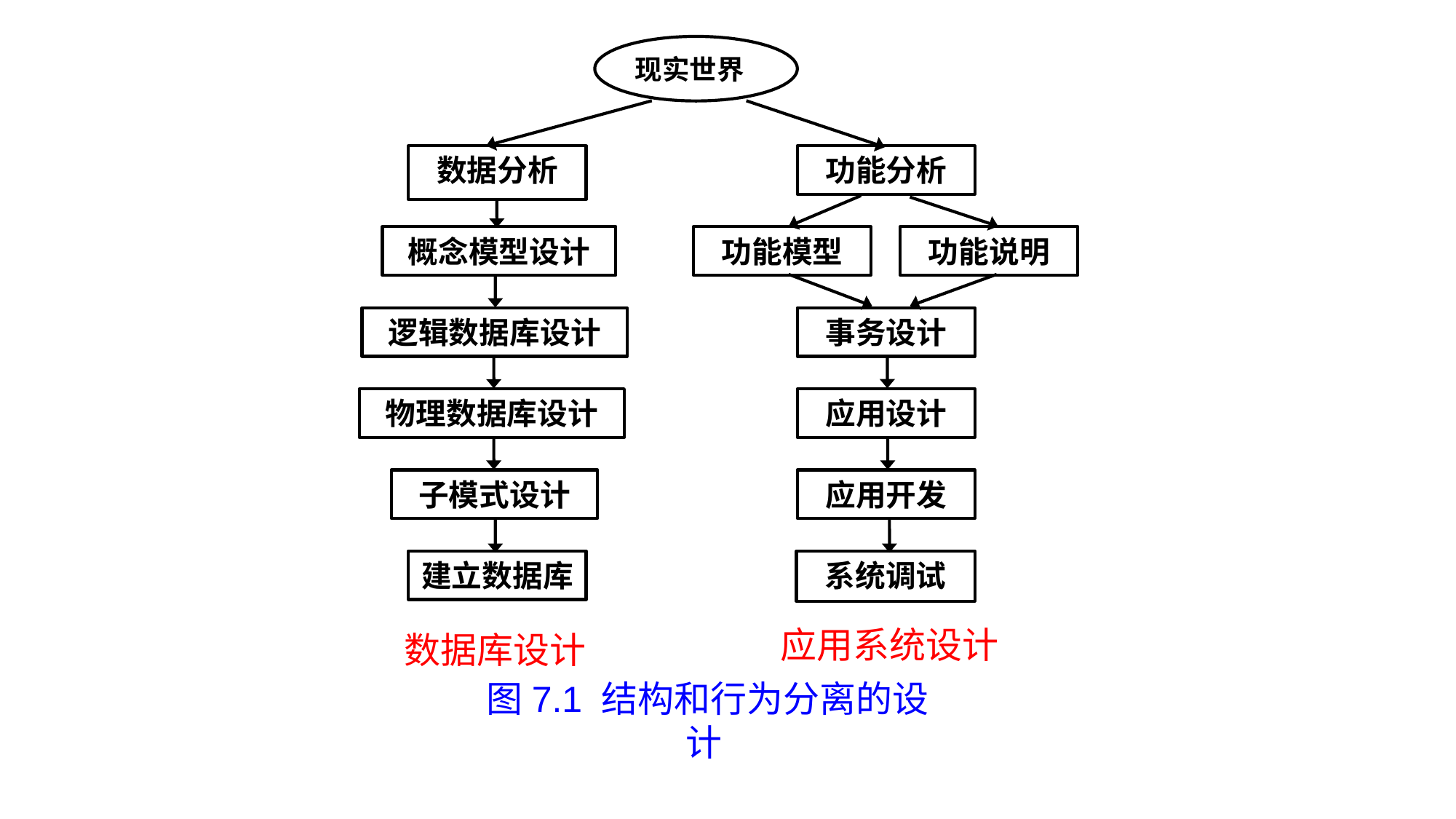

现实世界

数据分析
功能分析

概念模型设计
功能模型
功能说明

逻辑数据库设计
事务设计

物理数据库设计
应用设计

子模式设计
应用开发

建立数据库
系统调试
应用系统设计
数据库设计
图7.1 结构和行为分离的设计
8